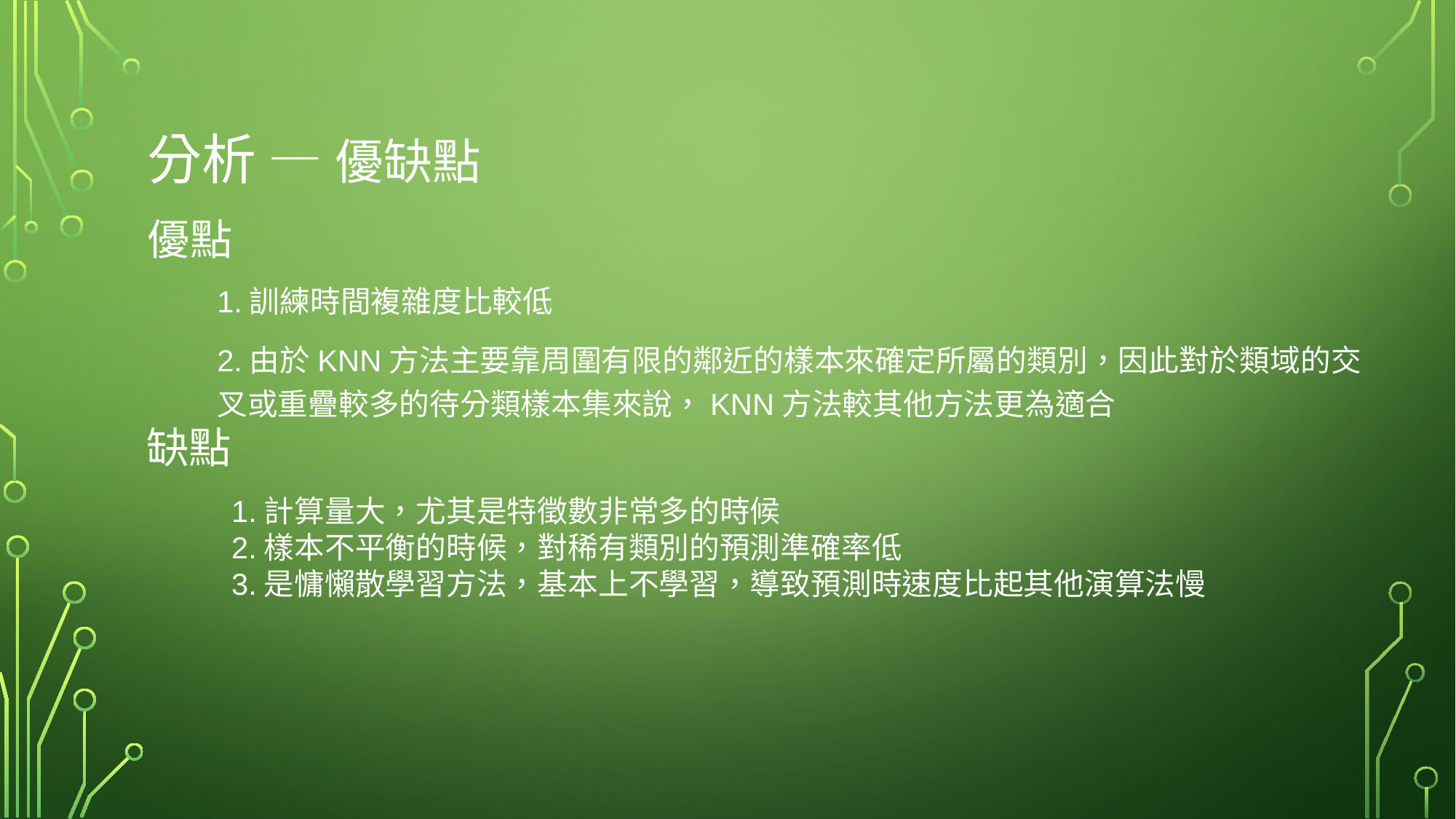

# 分析 — 優缺點
優點
1.訓練時間複雜度比較低
2.由於KNN方法主要靠周圍有限的鄰近的樣本來確定所屬的類別，因此對於類域的交叉或重疊較多的待分類樣本集來說，KNN方法較其他方法更為適合
缺點
1.計算量大，尤其是特徵數非常多的時候
2.樣本不平衡的時候，對稀有類別的預測準確率低
3.是慵懶散學習方法，基本上不學習，導致預測時速度比起其他演算法慢